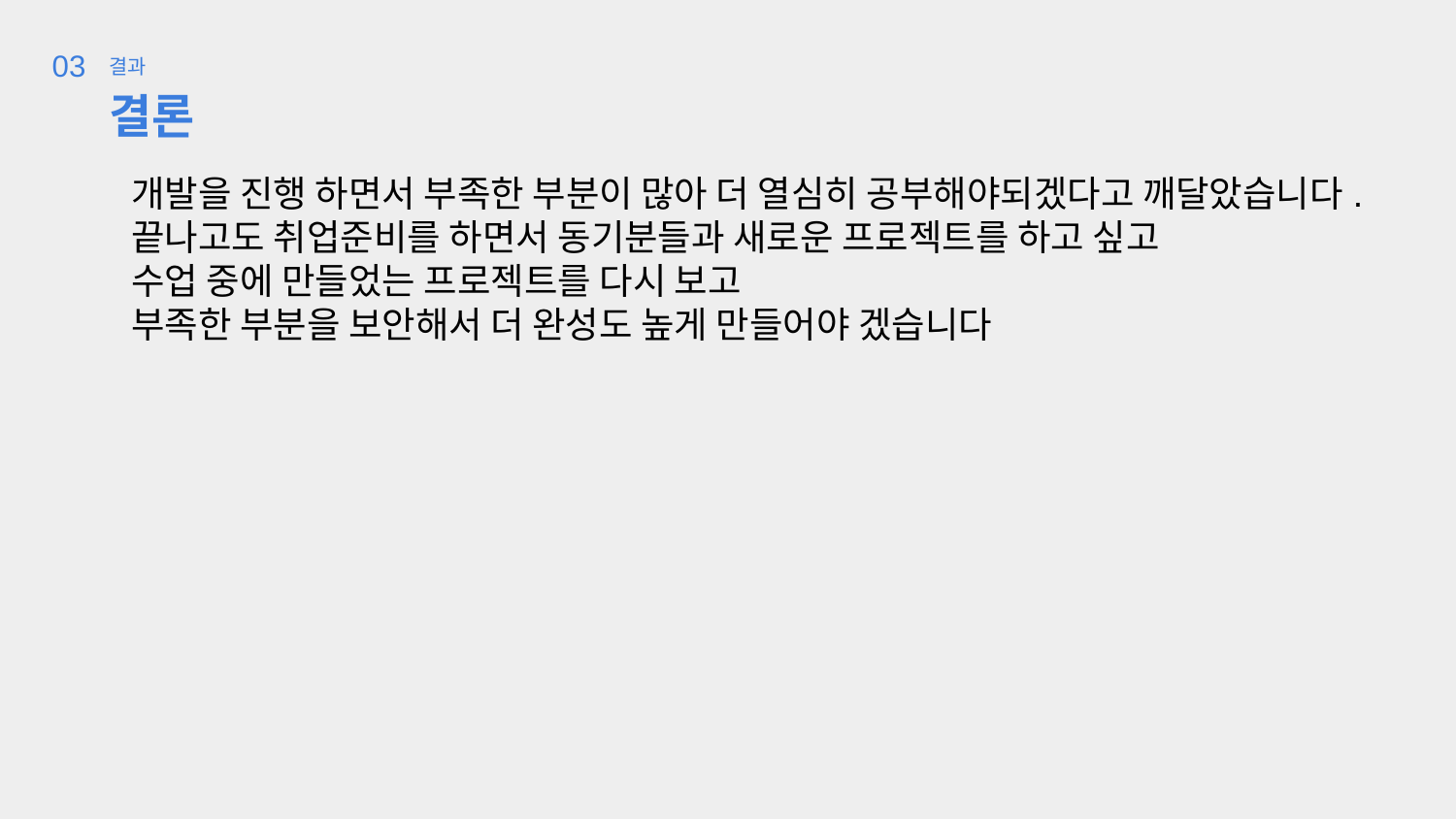

03
결과
결론
개발을 진행 하면서 부족한 부분이 많아 더 열심히 공부해야되겠다고 깨달았습니다.
끝나고도 취업준비를 하면서 동기분들과 새로운 프로젝트를 하고 싶고
수업 중에 만들었는 프로젝트를 다시 보고
부족한 부분을 보안해서 더 완성도 높게 만들어야 겠습니다